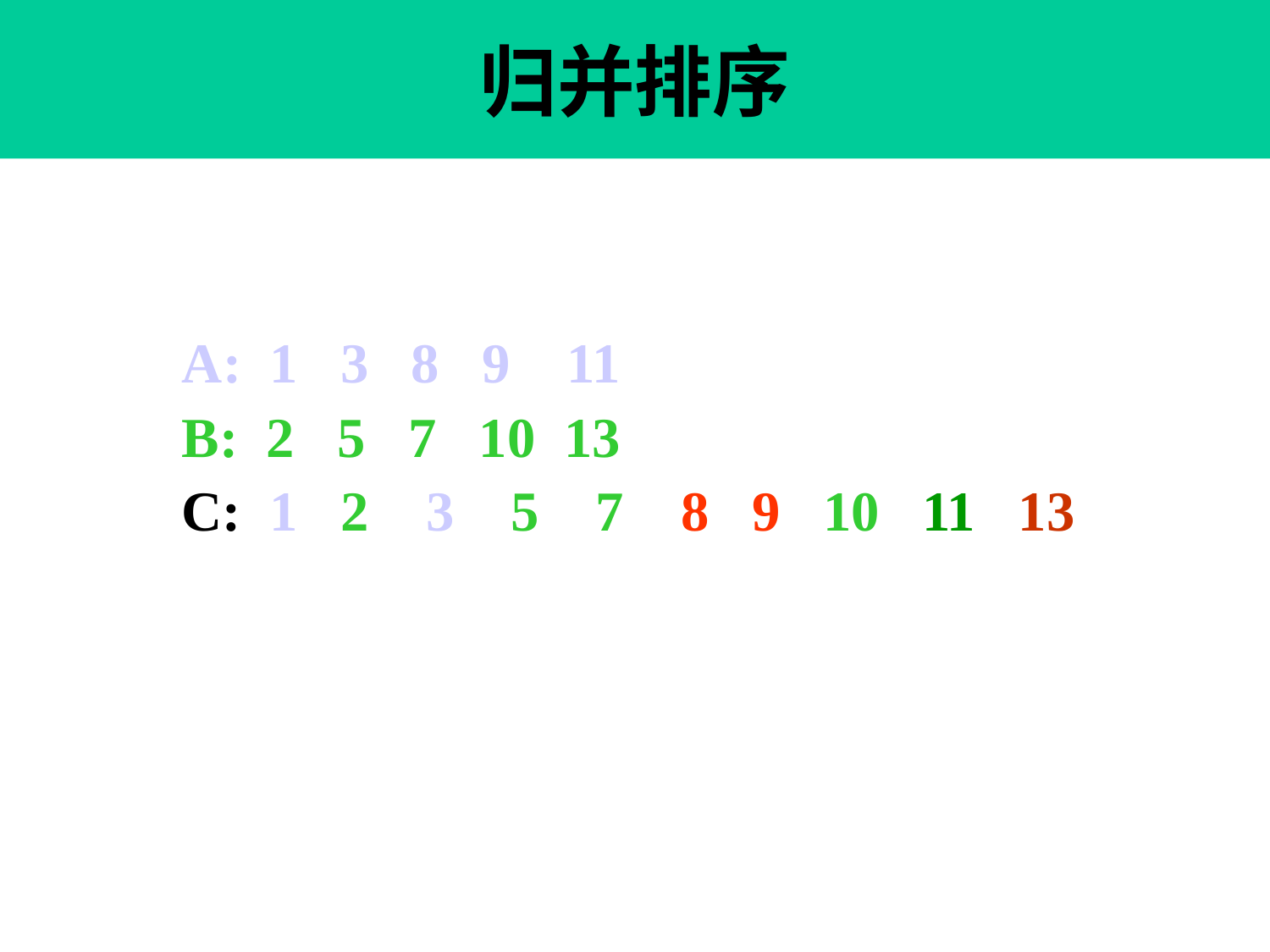

归并排序
A:  1   3   8   9    11
B:  2   5   7   10  13
C:  1   2    3    5    7    8   9   10   11   13